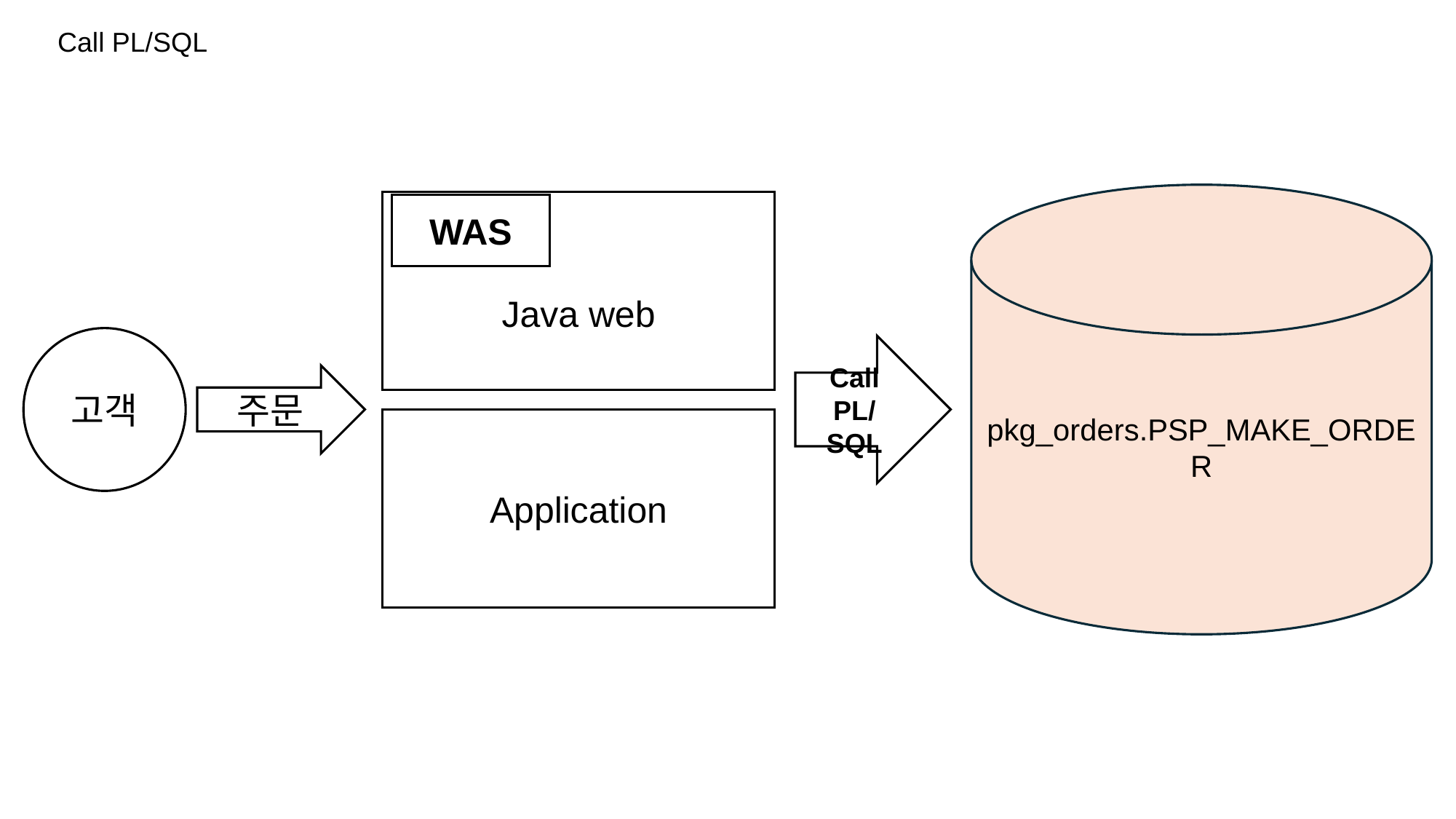

Call PL/SQL
pkg_orders.PSP_MAKE_ORDER

Java web
WAS
고객
Call
PL/SQL
주문
Application